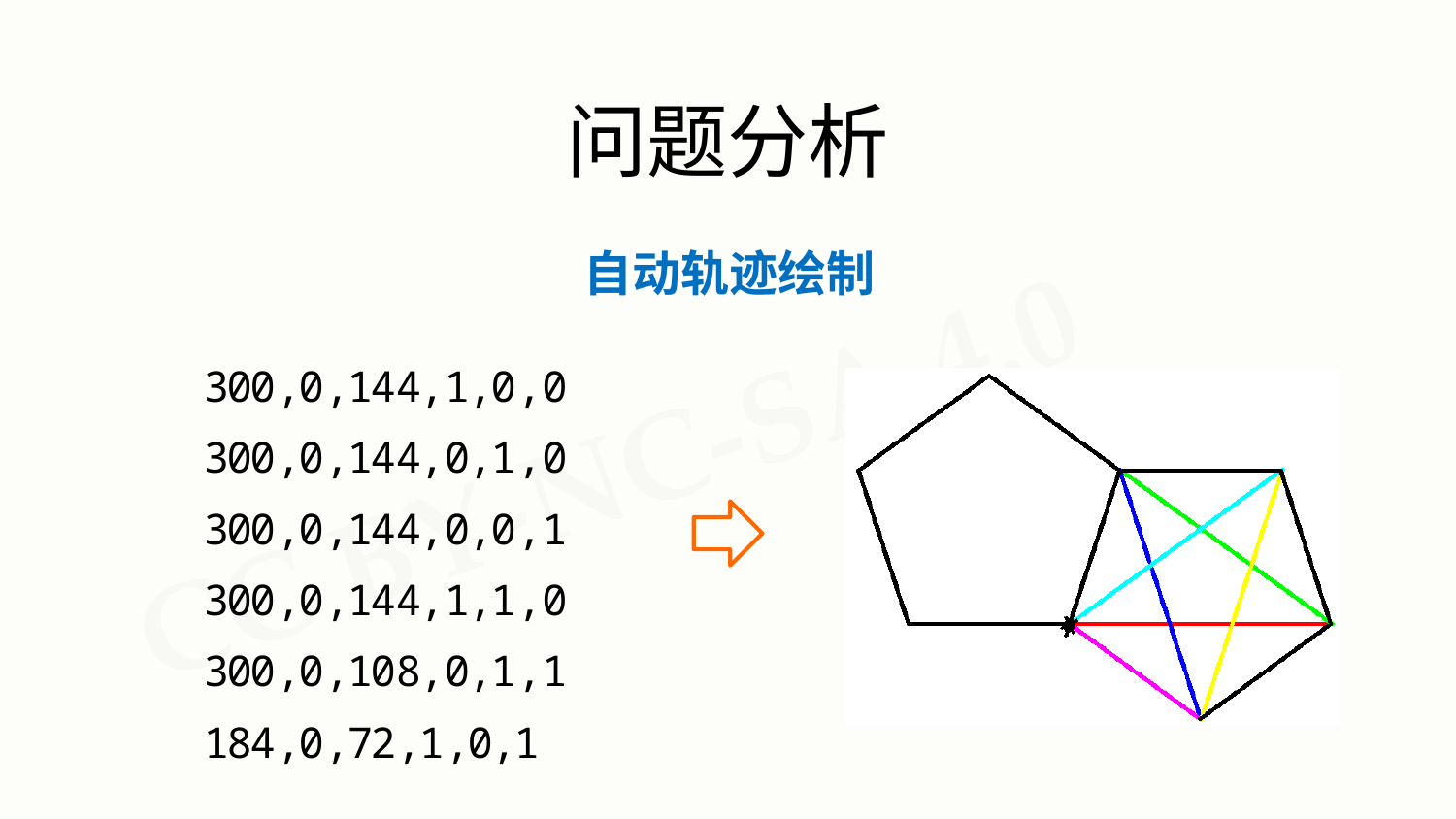

# 问题分析
自动轨迹绘制

300,0,144,1,0,0
300,0,144,0,1,0
300,0,144,0,0,1
300,0,144,1,1,0
300,0,108,0,1,1
184,0,72,1,0,1